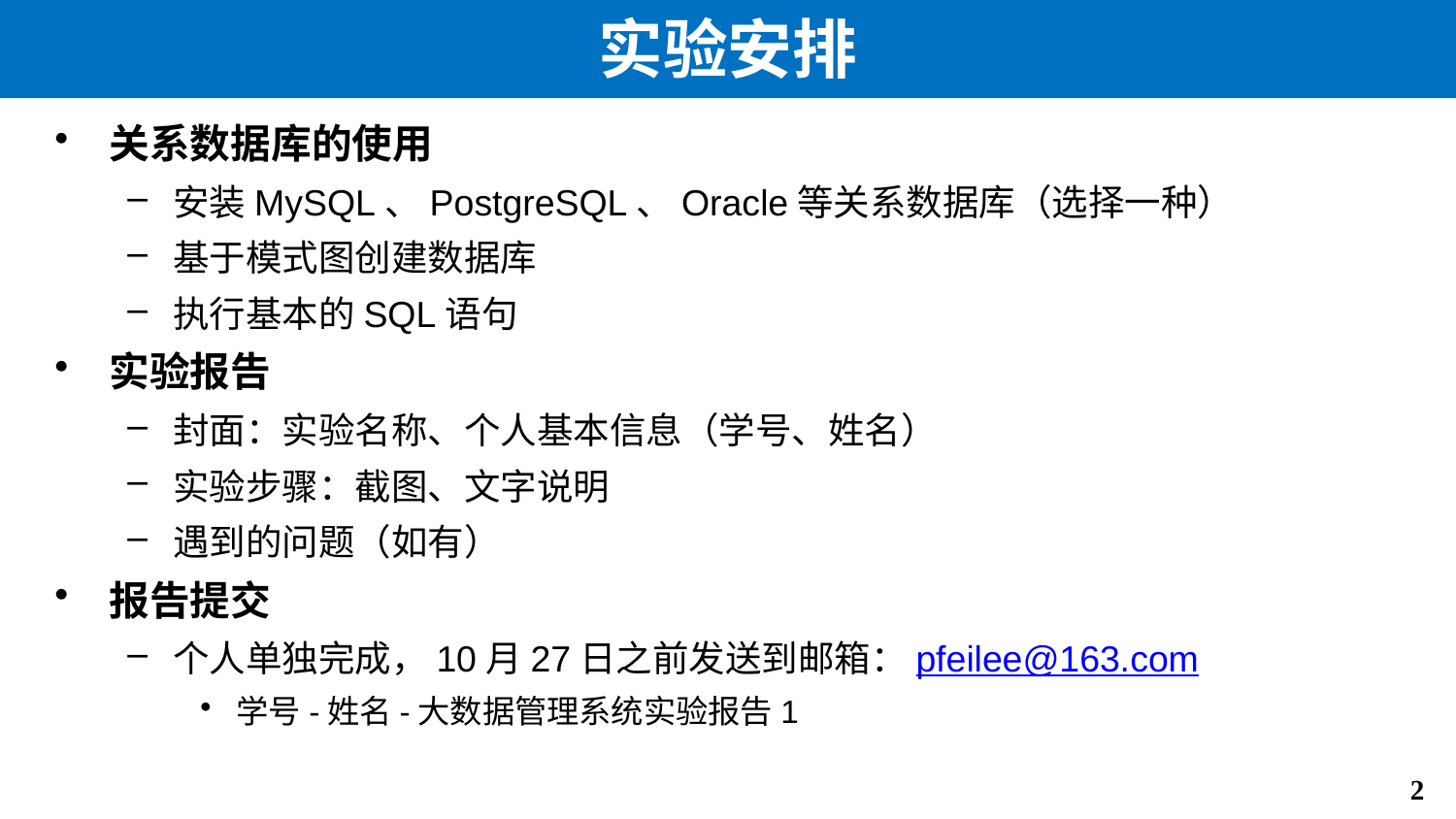

# 实验安排
关系数据库的使用
安装MySQL、PostgreSQL、Oracle等关系数据库（选择一种）
基于模式图创建数据库
执行基本的SQL语句
实验报告
封面：实验名称、个人基本信息（学号、姓名）
实验步骤：截图、文字说明
遇到的问题（如有）
报告提交
个人单独完成，10月27日之前发送到邮箱：pfeilee@163.com
学号-姓名-大数据管理系统实验报告1